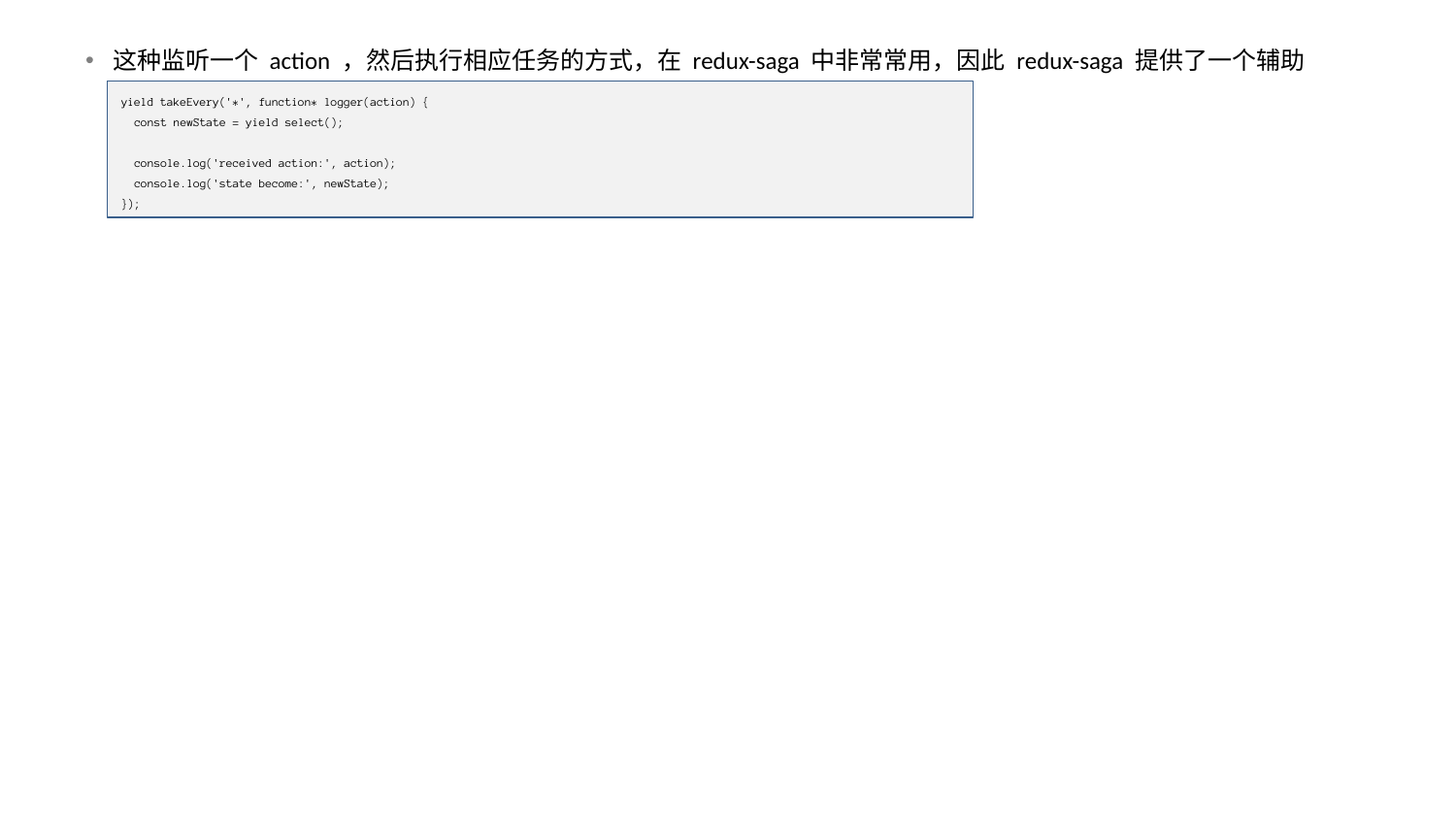

这种监听一个 action ，然后执行相应任务的方式，在 redux-saga 中非常常用，因此 redux-saga 提供了一个辅助 Effect —— takeEvery ，让 watch/worker 的代码更加清晰。
yield takeEvery('*', function* logger(action) {
  const newState = yield select();

  console.log('received action:', action);
  console.log('state become:', newState);
});